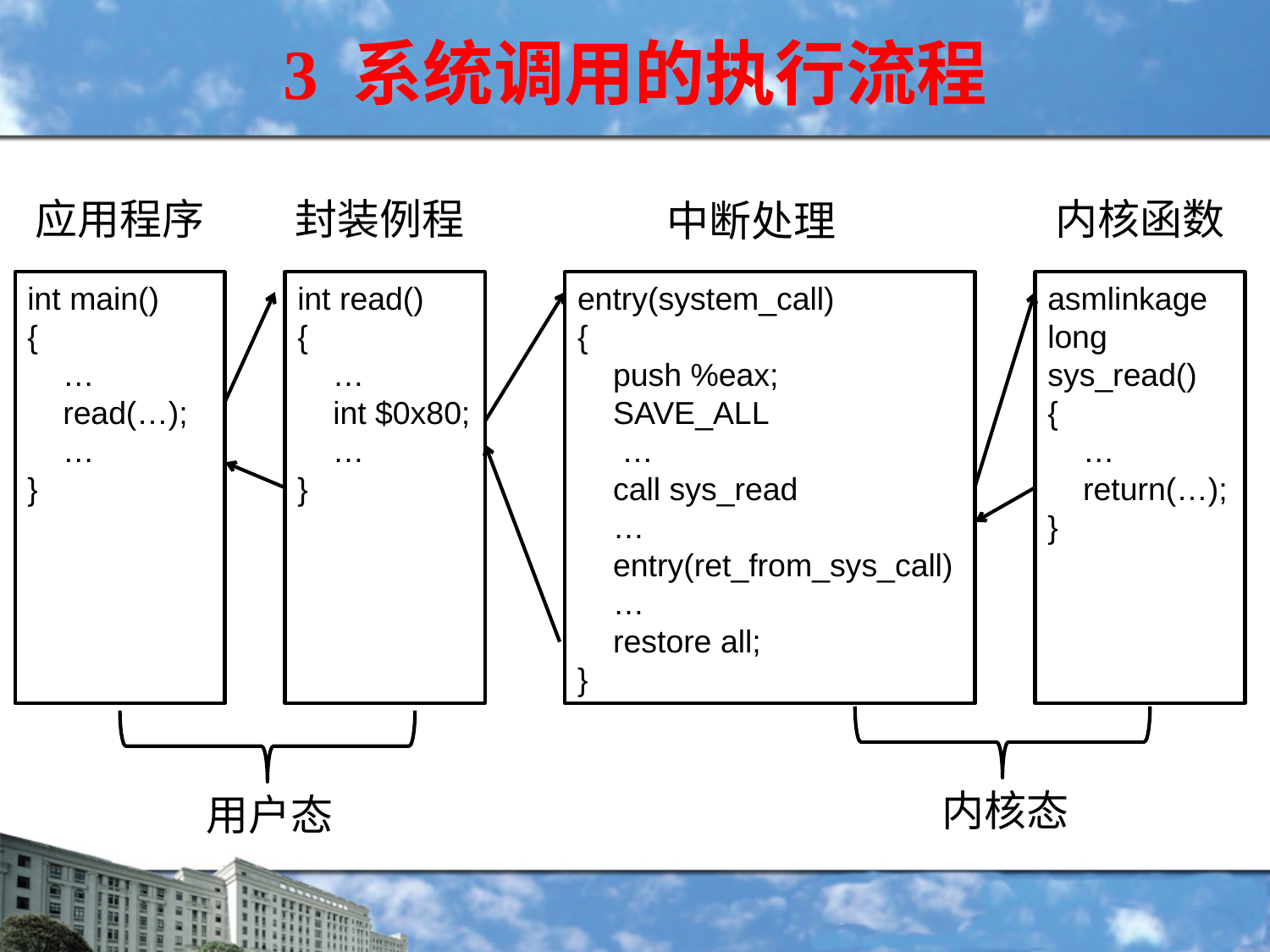

# 3 系统调用的执行流程
应用程序
封装例程
内核函数
中断处理
int main()
{
    …
    read(…);
    …
}

int read()
{
    …
    int $0x80;
    …
}

entry(system_call)
{
    push %eax;
    SAVE_ALL
     …
    call sys_read
    …
    entry(ret_from_sys_call)
    …
    restore all;
}
asmlinkage long sys_read()
{
    …
    return(…);
}

内核态
用户态